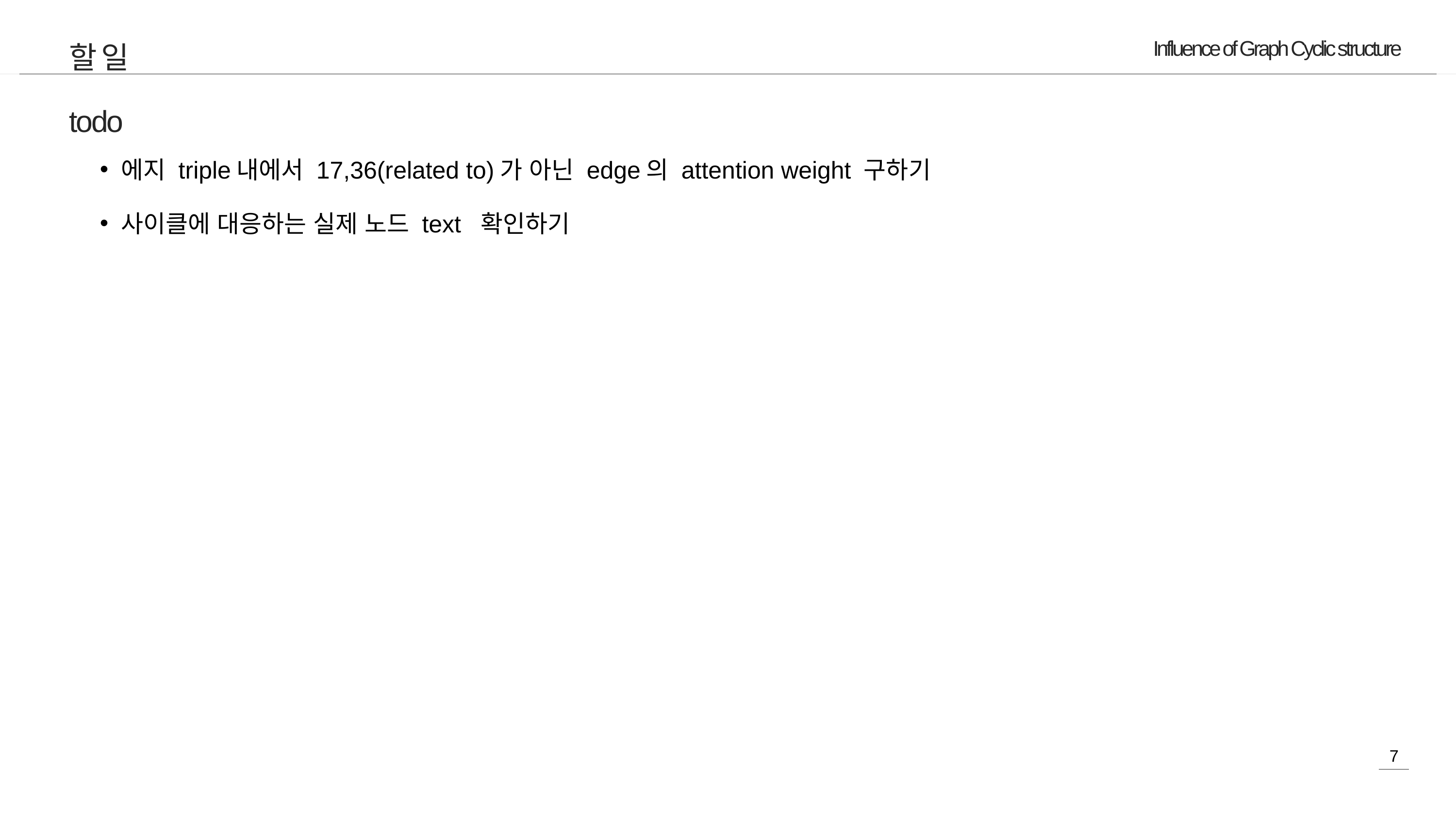

할 일
todo
에지 triple내에서 17,36(related to)가 아닌 edge의 attention weight 구하기
사이클에 대응하는 실제 노드 text  확인하기